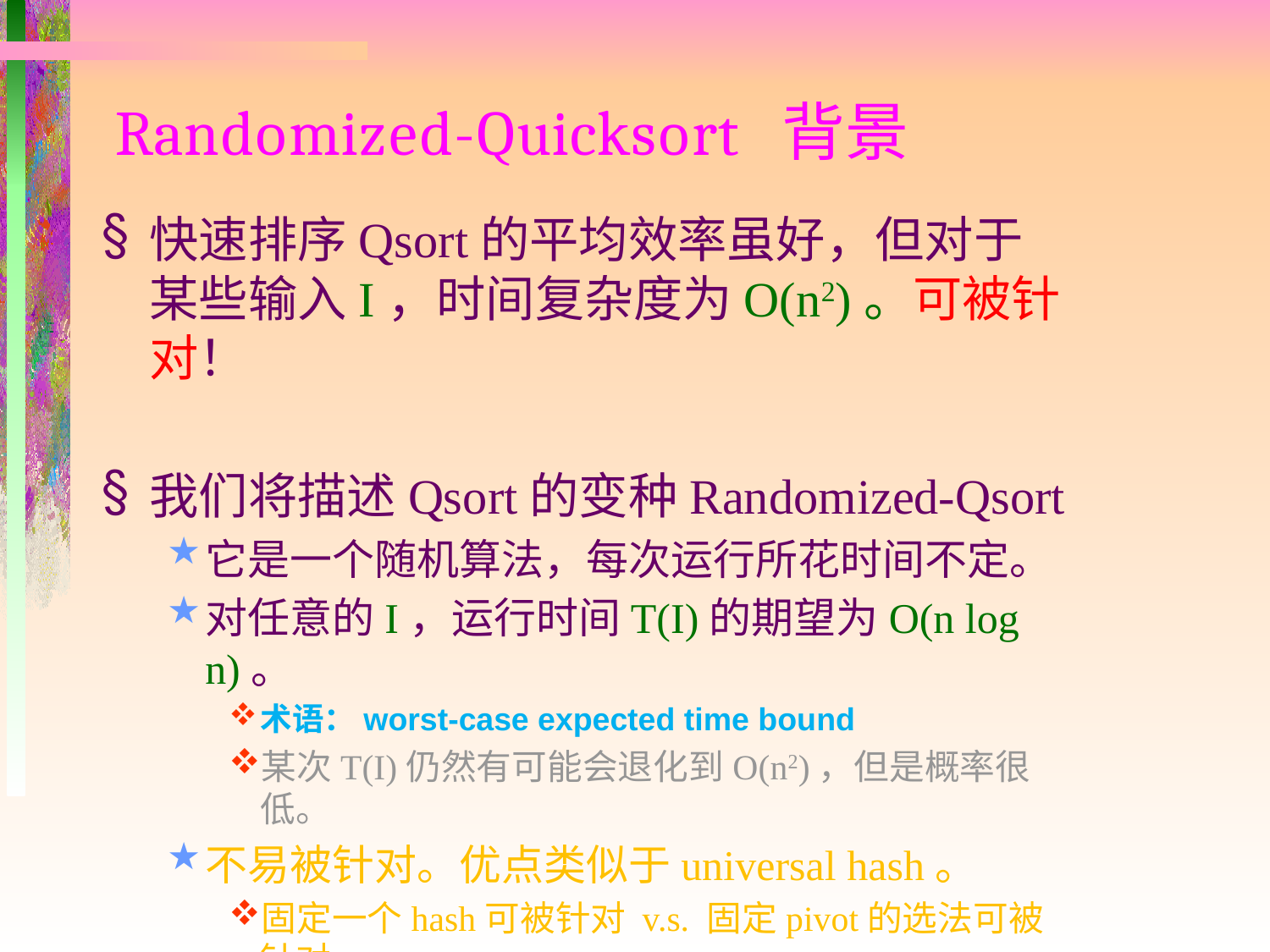

# Randomized-Quicksort  背景
快速排序Qsort的平均效率虽好，但对于某些输入I，时间复杂度为O(n2)。可被针对！

我们将描述Qsort的变种Randomized-Qsort
它是一个随机算法，每次运行所花时间不定。
对任意的I，运行时间T(I)的期望为O(n log n)。
术语：worst-case expected time bound
某次T(I)仍然有可能会退化到O(n2)，但是概率很低。
不易被针对。优点类似于universal hash。
固定一个hash可被针对 v.s. 固定pivot的选法可被针对